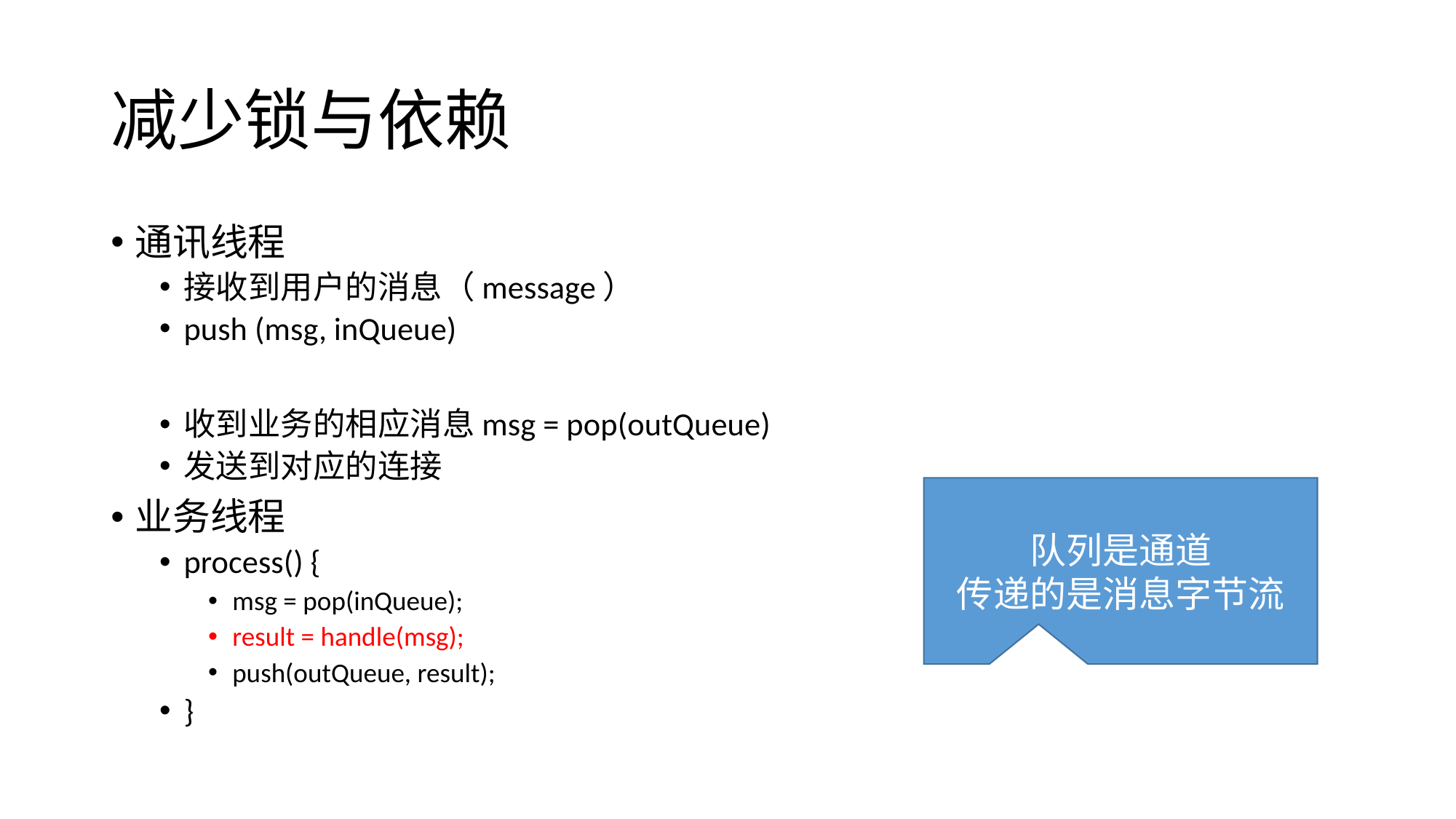

# 减少锁与依赖
通讯线程
接收到用户的消息（message）
push (msg, inQueue)

收到业务的相应消息msg = pop(outQueue)
发送到对应的连接
业务线程
process() {
msg = pop(inQueue);
result = handle(msg);
push(outQueue, result);
}
队列是通道
传递的是消息字节流